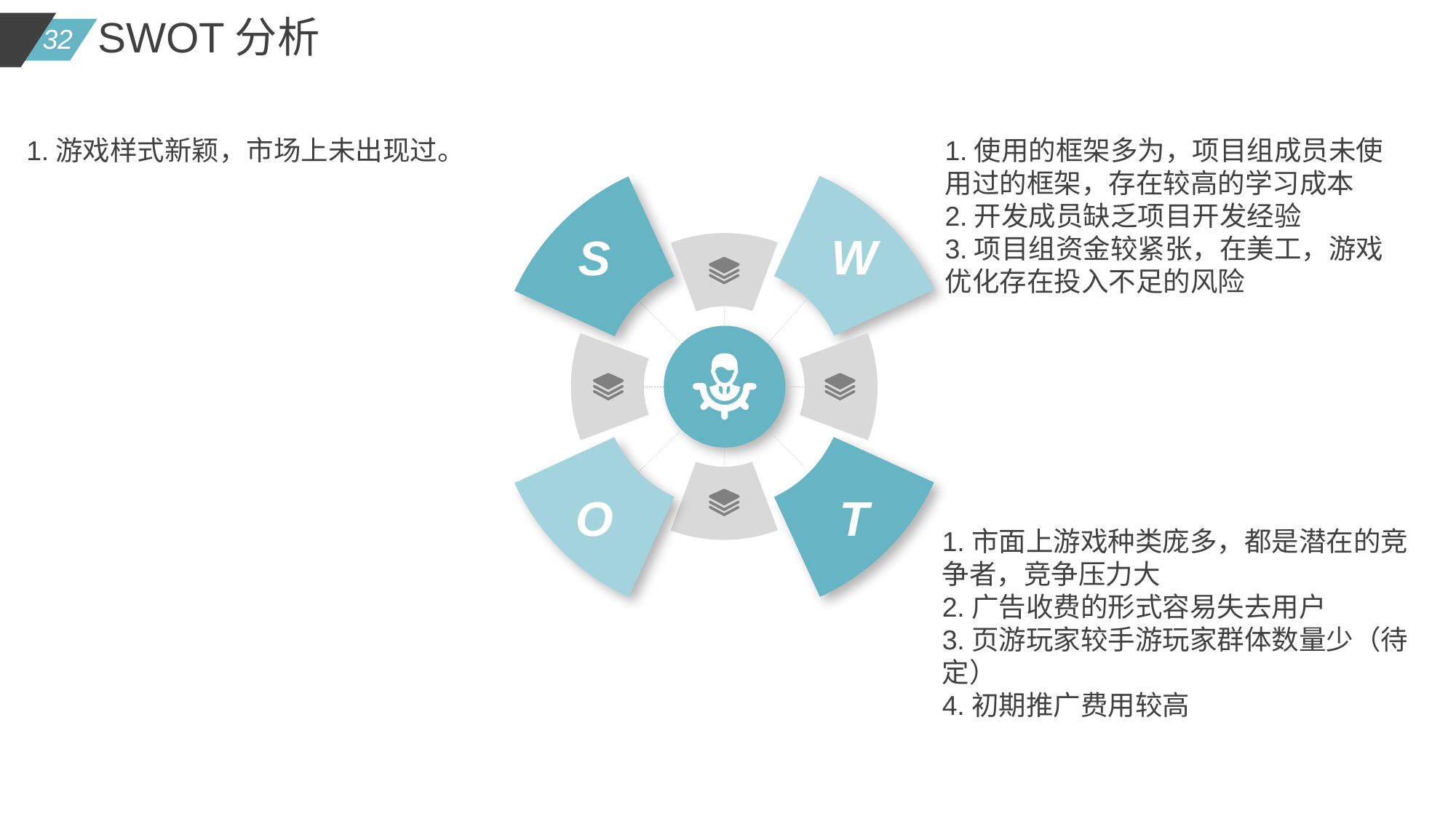

SWOT分析
1.游戏样式新颖，市场上未出现过。
1.使用的框架多为，项目组成员未使用过的框架，存在较高的学习成本
2.开发成员缺乏项目开发经验
3.项目组资金较紧张，在美工，游戏优化存在投入不足的风险
W
S

T
O

1.市面上游戏种类庞多，都是潜在的竞争者，竞争压力大
2.广告收费的形式容易失去用户
3.页游玩家较手游玩家群体数量少（待定）
4.初期推广费用较高